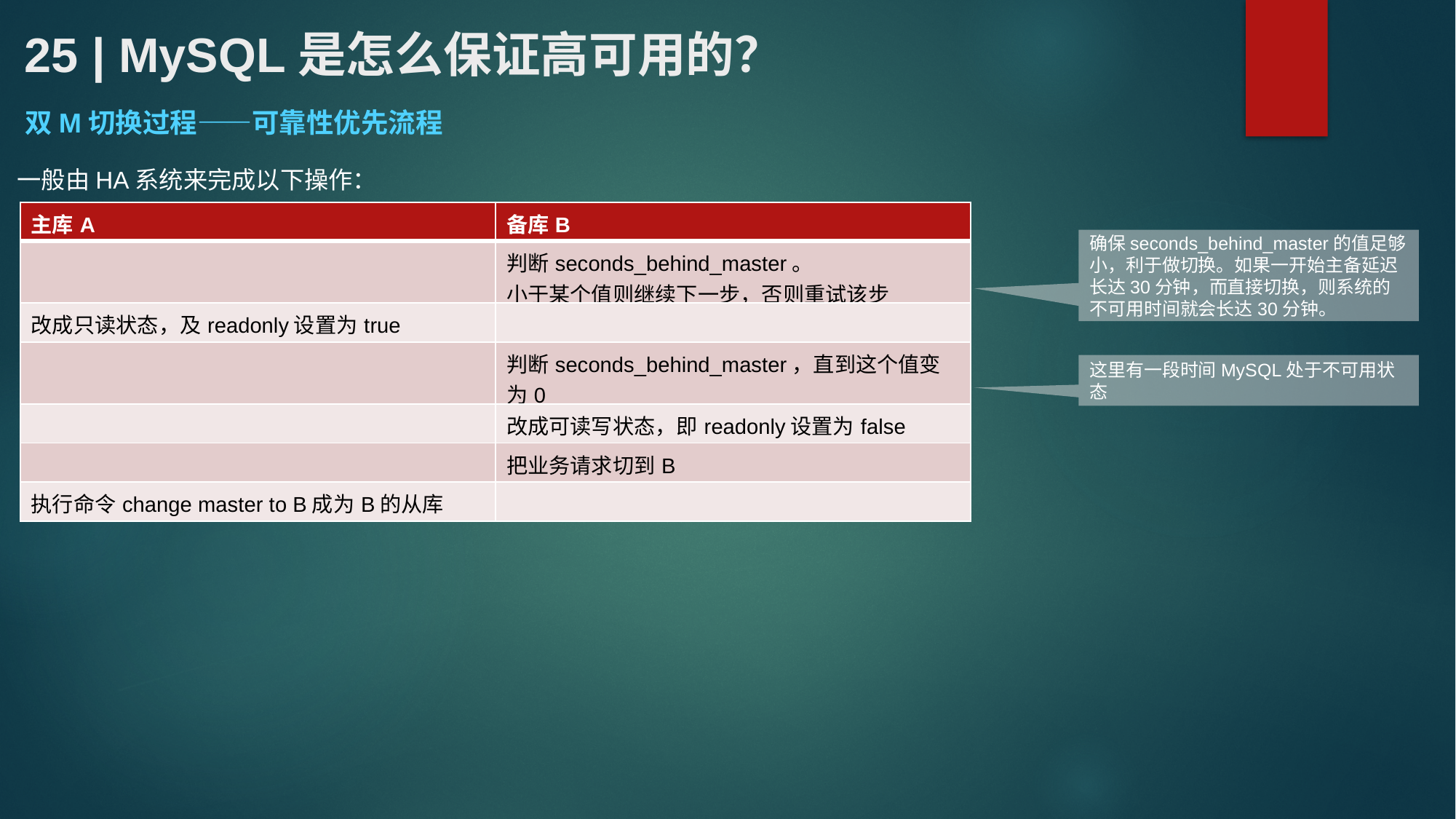

# 25 | MySQL是怎么保证高可用的？
双M切换过程——可靠性优先流程
一般由HA系统来完成以下操作：
| 主库A | 备库B |
| --- | --- |
|  | 判断seconds\_behind\_master。 小于某个值则继续下一步，否则重试该步 |
| 改成只读状态，及readonly设置为true |  |
|  | 判断seconds\_behind\_master，直到这个值变为0 |
|  | 改成可读写状态，即readonly设置为false |
|  | 把业务请求切到B |
| 执行命令change master to B成为B的从库 |  |
确保seconds_behind_master的值足够小，利于做切换。如果一开始主备延迟长达30分钟，而直接切换，则系统的不可用时间就会长达30分钟。
这里有一段时间MySQL处于不可用状态